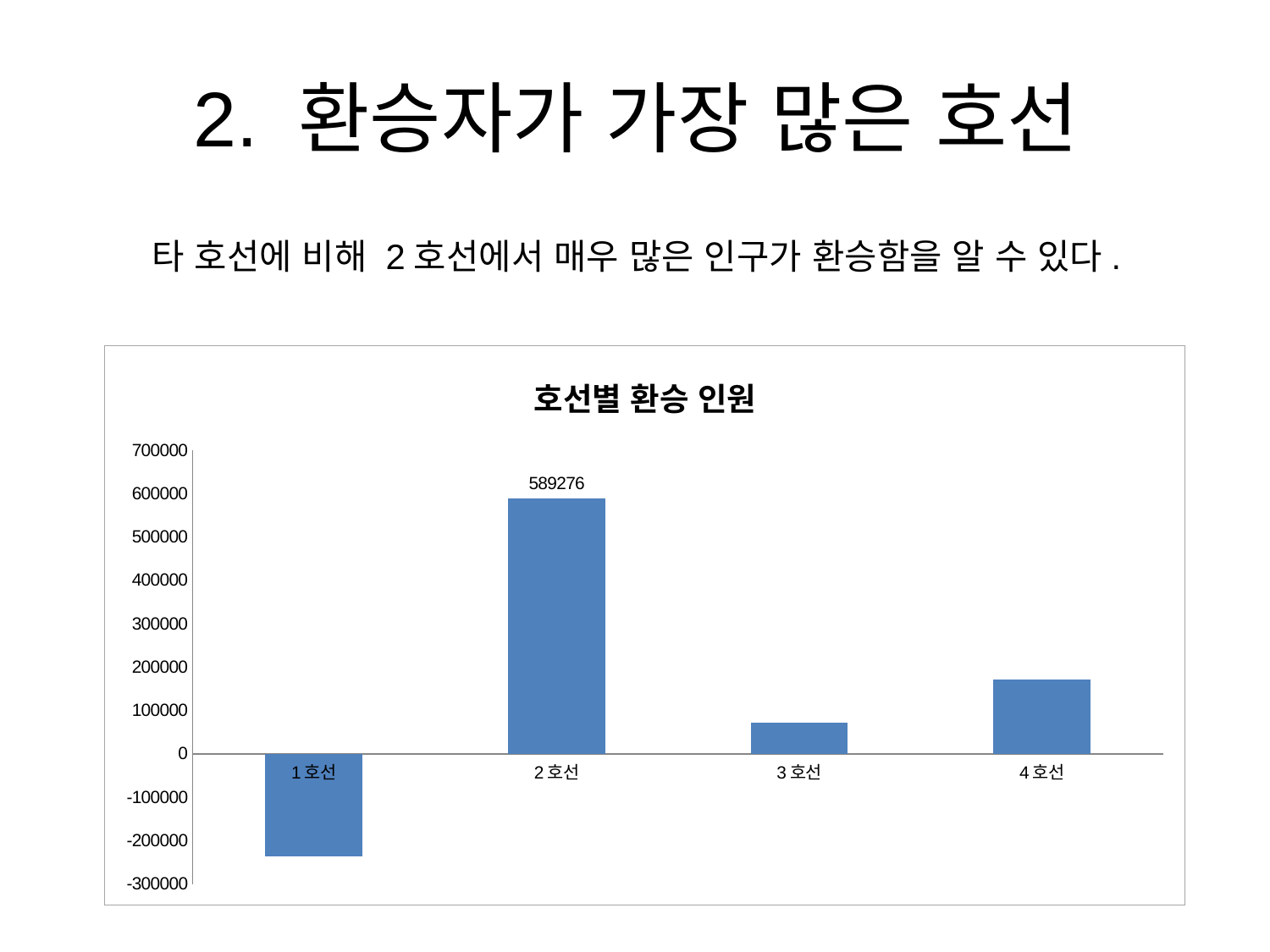

# 2. 환승자가 가장 많은 호선
타 호선에 비해 2호선에서 매우 많은 인구가 환승함을 알 수 있다.

### Chart: 호선별 환승 인원

| Category |  |
|---|---|
| 1호선 | -236088.0 |
| 2호선 | 589276.0 |
| 3호선 | 71068.0 |
| 4호선 | 171007.0 |